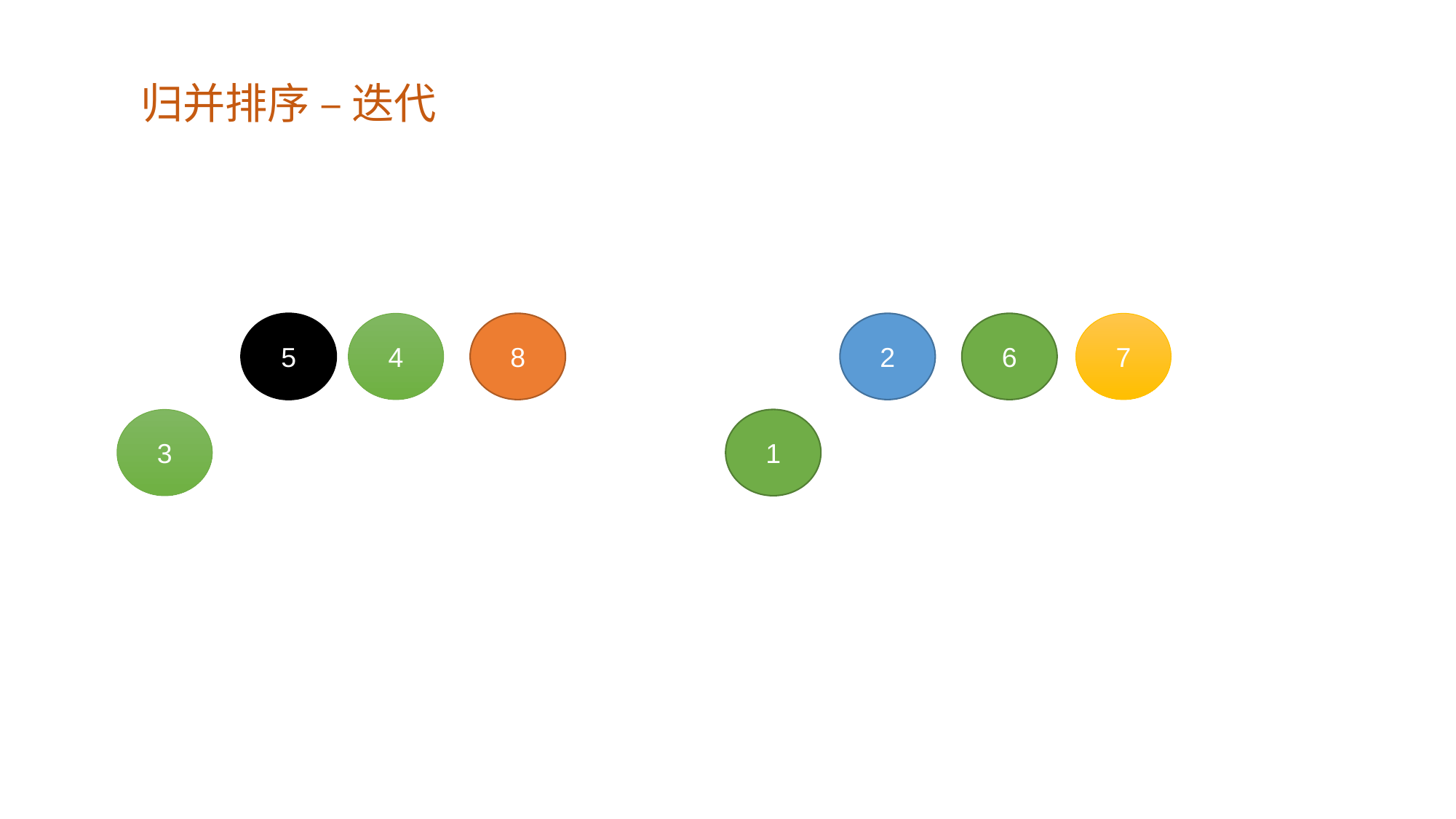

归并排序 – 迭代
5
4
8
2
6
7
3
1